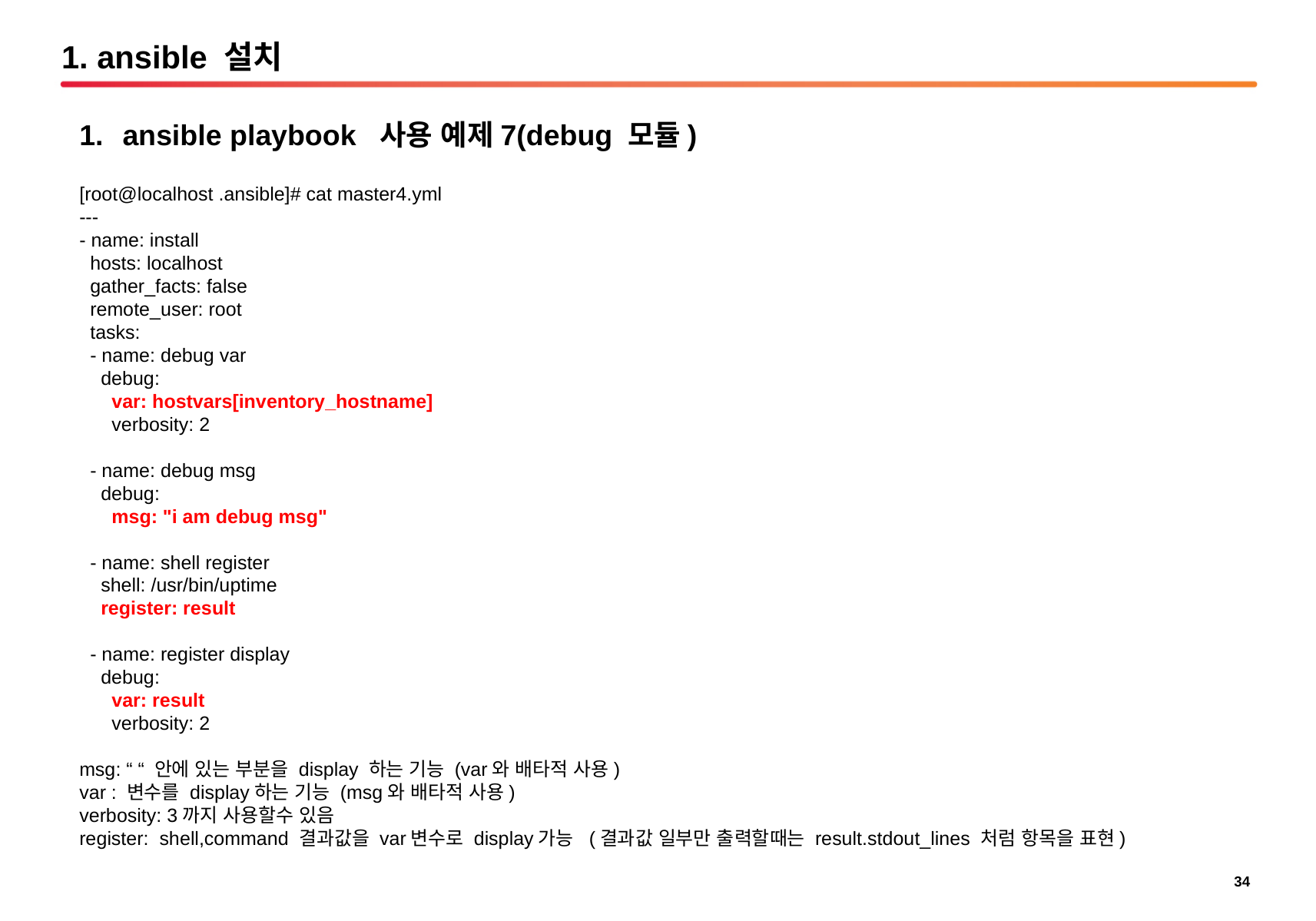

# 1. ansible 설치
ansible playbook  사용 예제7(debug 모듈)

[root@localhost .ansible]# cat master4.yml
---
- name: install
  hosts: localhost
  gather_facts: false
  remote_user: root
  tasks:
  - name: debug var
    debug:
      var: hostvars[inventory_hostname]
      verbosity: 2

  - name: debug msg
    debug:
      msg: "i am debug msg"

  - name: shell register
    shell: /usr/bin/uptime
    register: result

  - name: register display
    debug:
      var: result
      verbosity: 2

msg: “ “ 안에 있는 부분을 display 하는 기능 (var와 배타적 사용)
var : 변수를 display하는 기능 (msg와 배타적 사용)
verbosity: 3까지 사용할수 있음
register:  shell,command 결과값을 var변수로 display가능  (결과값 일부만 출력할때는 result.stdout_lines 처럼 항목을 표현)